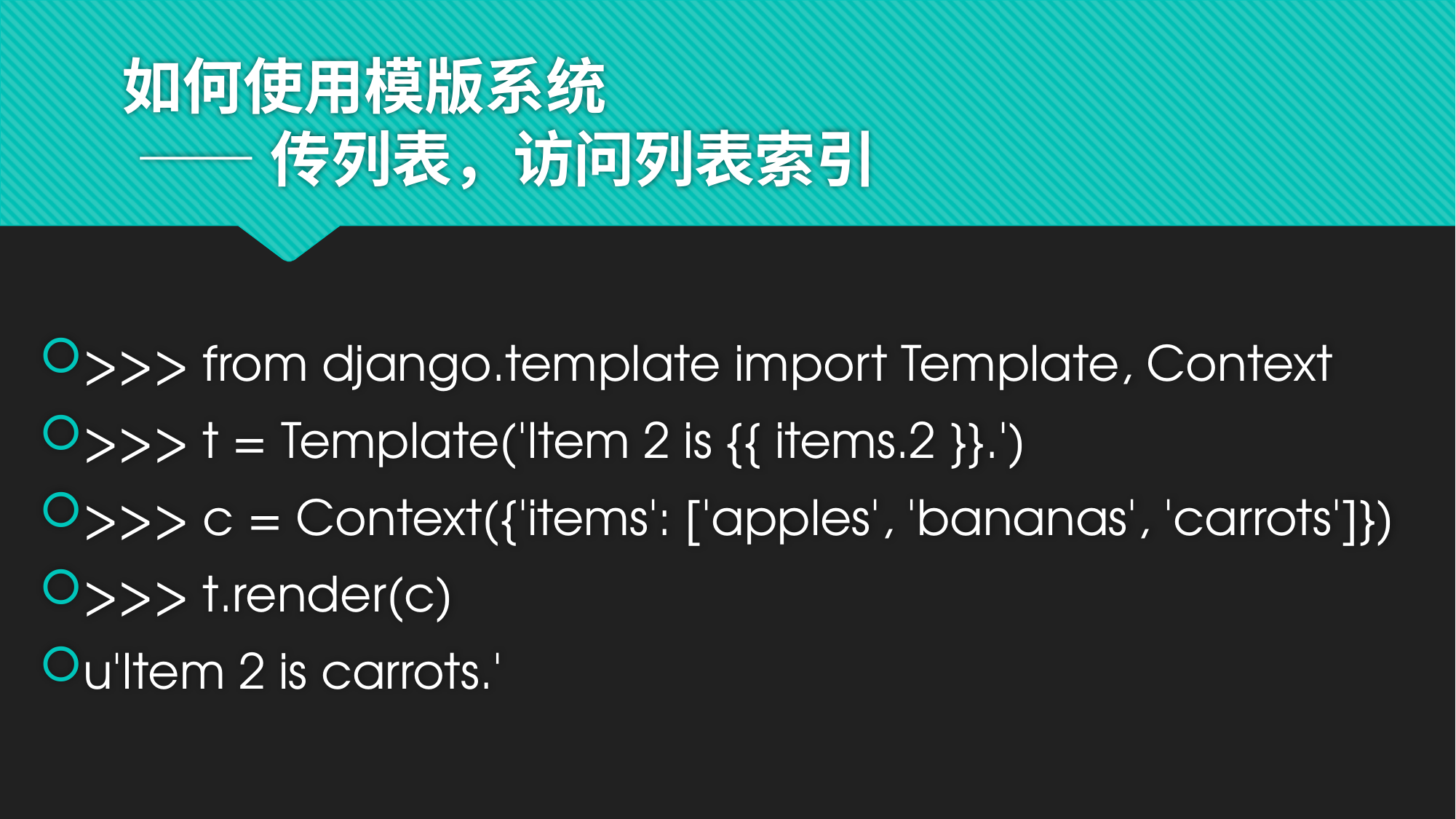

# 如何使用模版系统 —— 传列表，访问列表索引
>>> from django.template import Template, Context
>>> t = Template('Item 2 is {{ items.2 }}.')
>>> c = Context({'items': ['apples', 'bananas', 'carrots']})
>>> t.render(c)
u'Item 2 is carrots.'